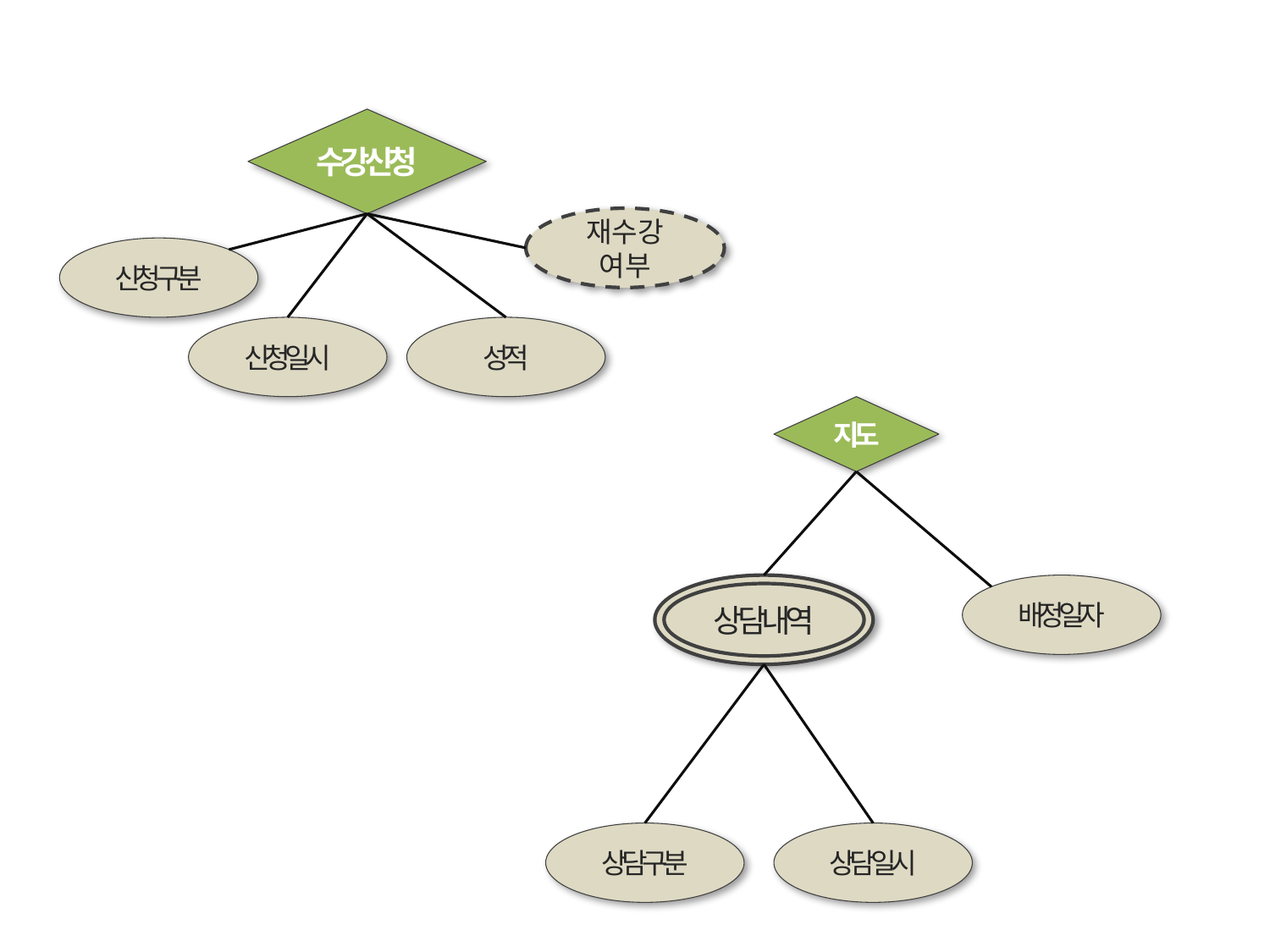

수강신청
재수강
여부
신청구분
신청일시
성적
지도

상담내역
배정일자
상담구분
상담일시